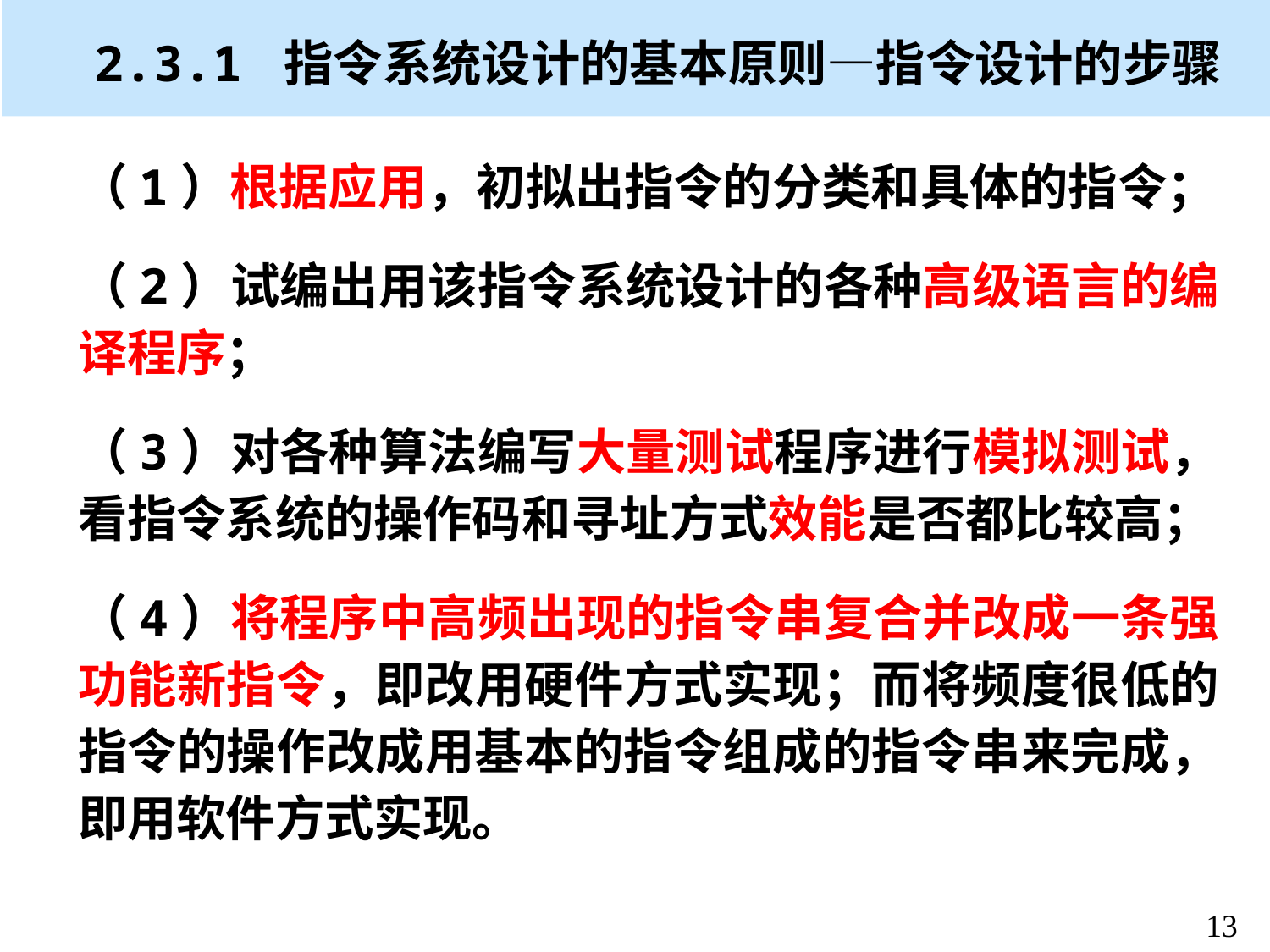

# 2.3.1 指令系统设计的基本原则—指令设计的步骤
（1）根据应用，初拟出指令的分类和具体的指令；
（2）试编出用该指令系统设计的各种高级语言的编译程序；
（3）对各种算法编写大量测试程序进行模拟测试，看指令系统的操作码和寻址方式效能是否都比较高；
（4）将程序中高频出现的指令串复合并改成一条强功能新指令，即改用硬件方式实现；而将频度很低的指令的操作改成用基本的指令组成的指令串来完成，即用软件方式实现。